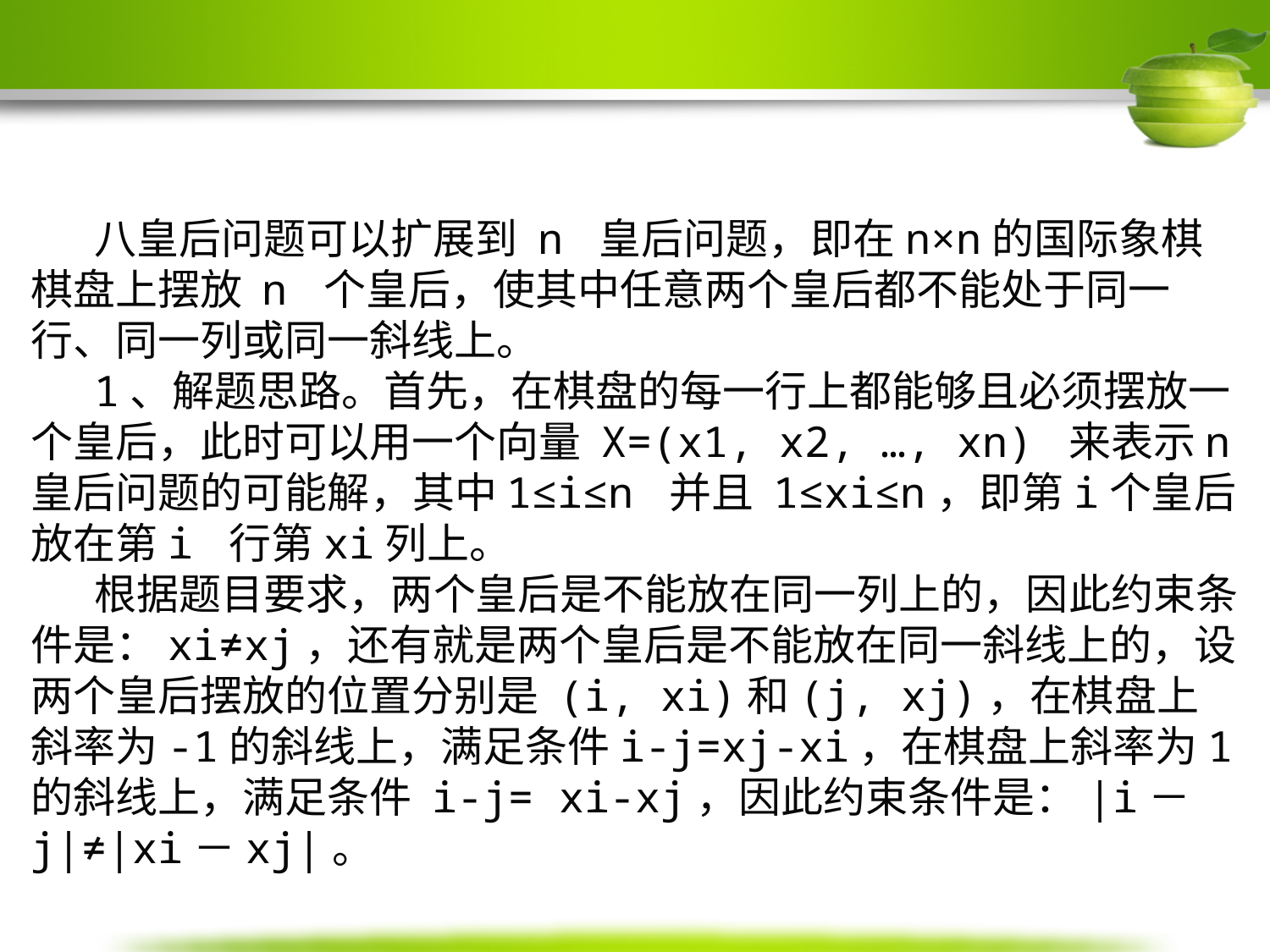

八皇后问题可以扩展到 n 皇后问题，即在n×n的国际象棋棋盘上摆放 n 个皇后，使其中任意两个皇后都不能处于同一行、同一列或同一斜线上。
1、解题思路。首先，在棋盘的每一行上都能够且必须摆放一个皇后，此时可以用一个向量 X=(x1, x2, …, xn) 来表示n 皇后问题的可能解，其中1≤i≤n 并且 1≤xi≤n，即第i个皇后放在第i 行第xi列上。
根据题目要求，两个皇后是不能放在同一列上的，因此约束条件是：xi≠xj，还有就是两个皇后是不能放在同一斜线上的，设两个皇后摆放的位置分别是 (i, xi)和(j, xj)，在棋盘上斜率为-1的斜线上，满足条件i-j=xj-xi，在棋盘上斜率为1的斜线上，满足条件 i-j= xi-xj，因此约束条件是：|i－j|≠|xi－xj|。